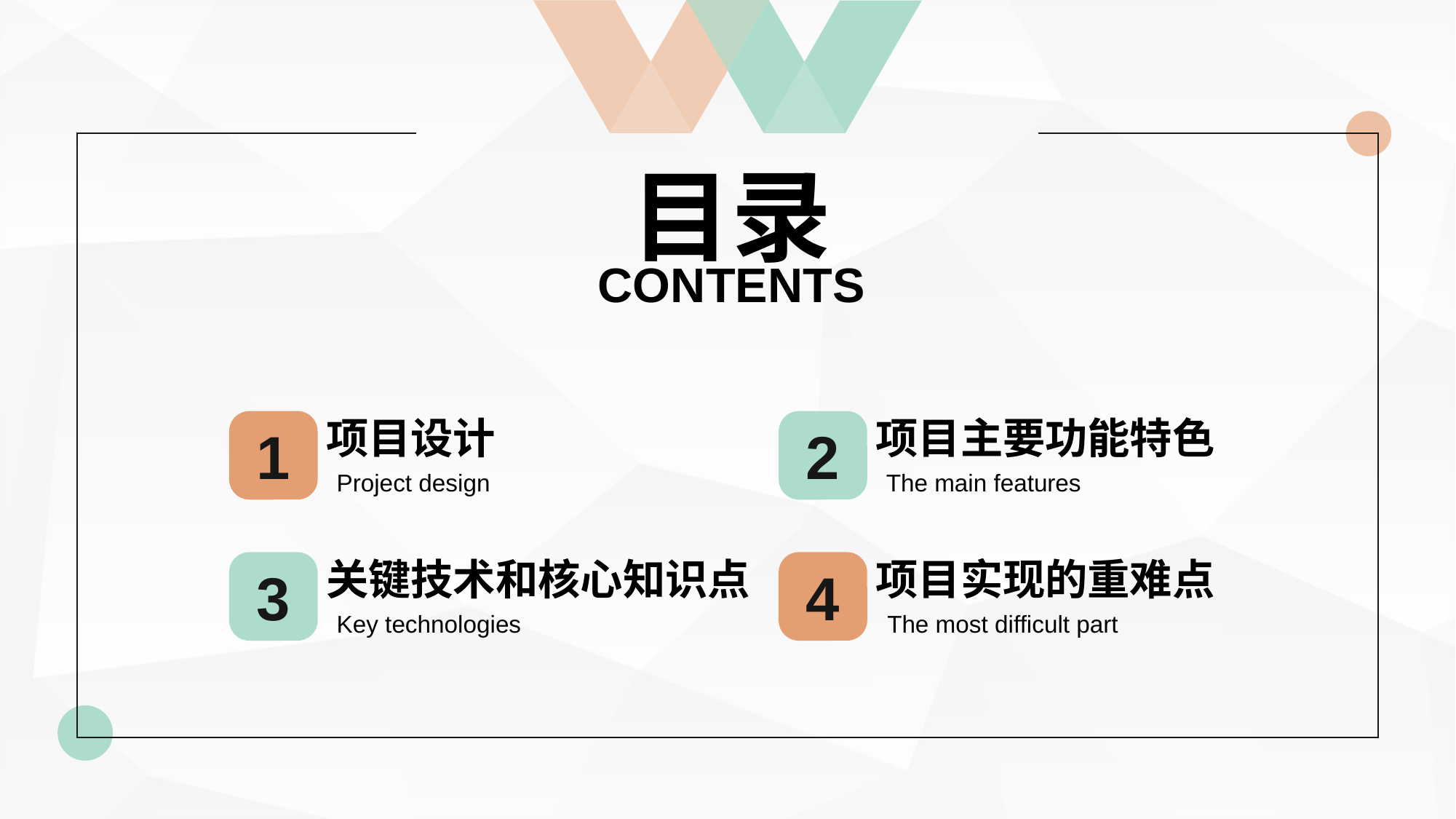

行业PPT模板http://www.1ppt.com/hangye/

目录
CONTENTS
项目设计
项目主要功能特色
1
2
Project design
The main features
关键技术和核心知识点
项目实现的重难点
3
4
The most difficult part
Key technologies